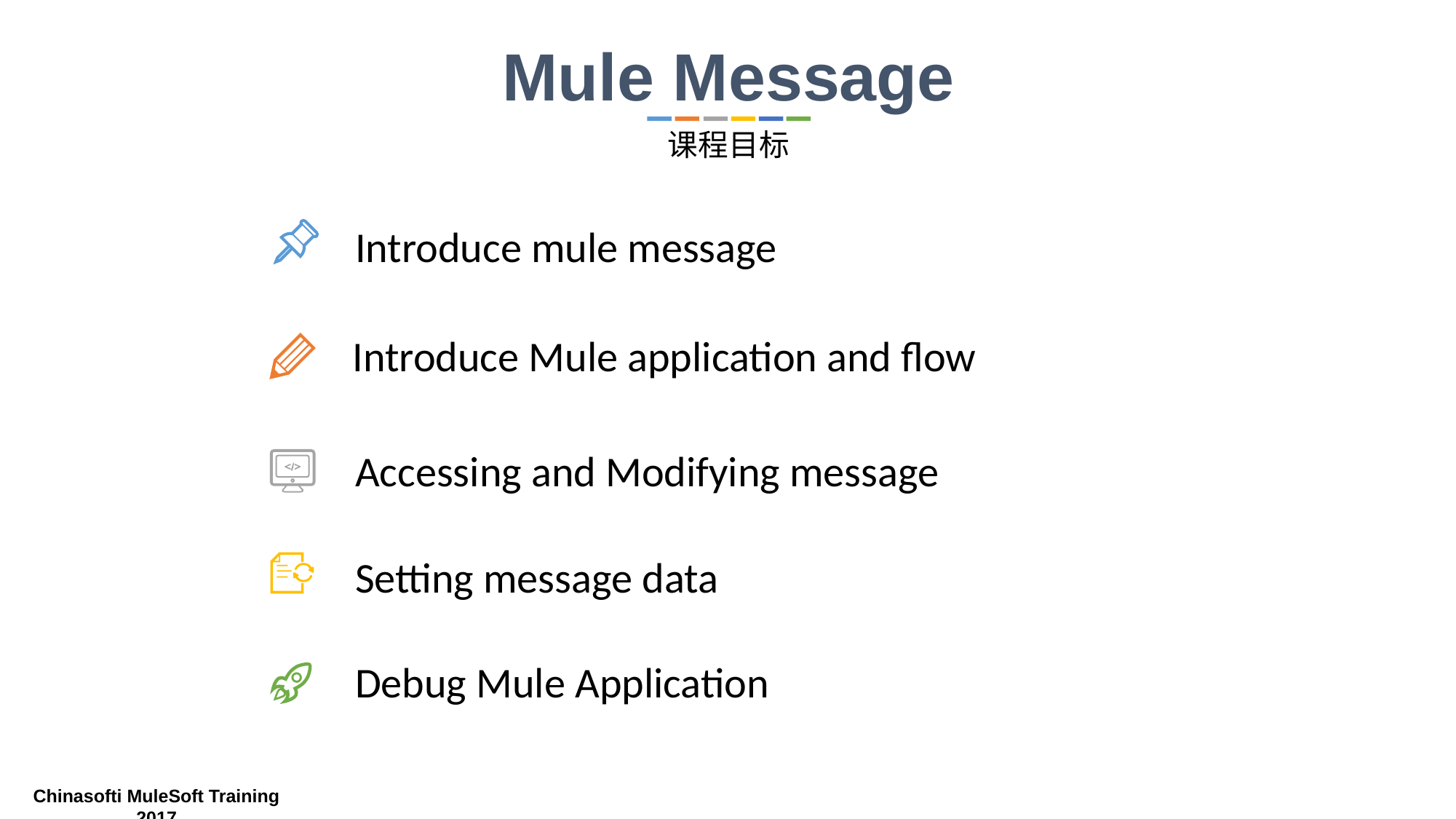

Mule Message

课程目标
Introduce mule message

Introduce Mule application and flow

Accessing and Modifying message

Setting message data

Debug Mule Application

Chinasofti MuleSoft Training 2017